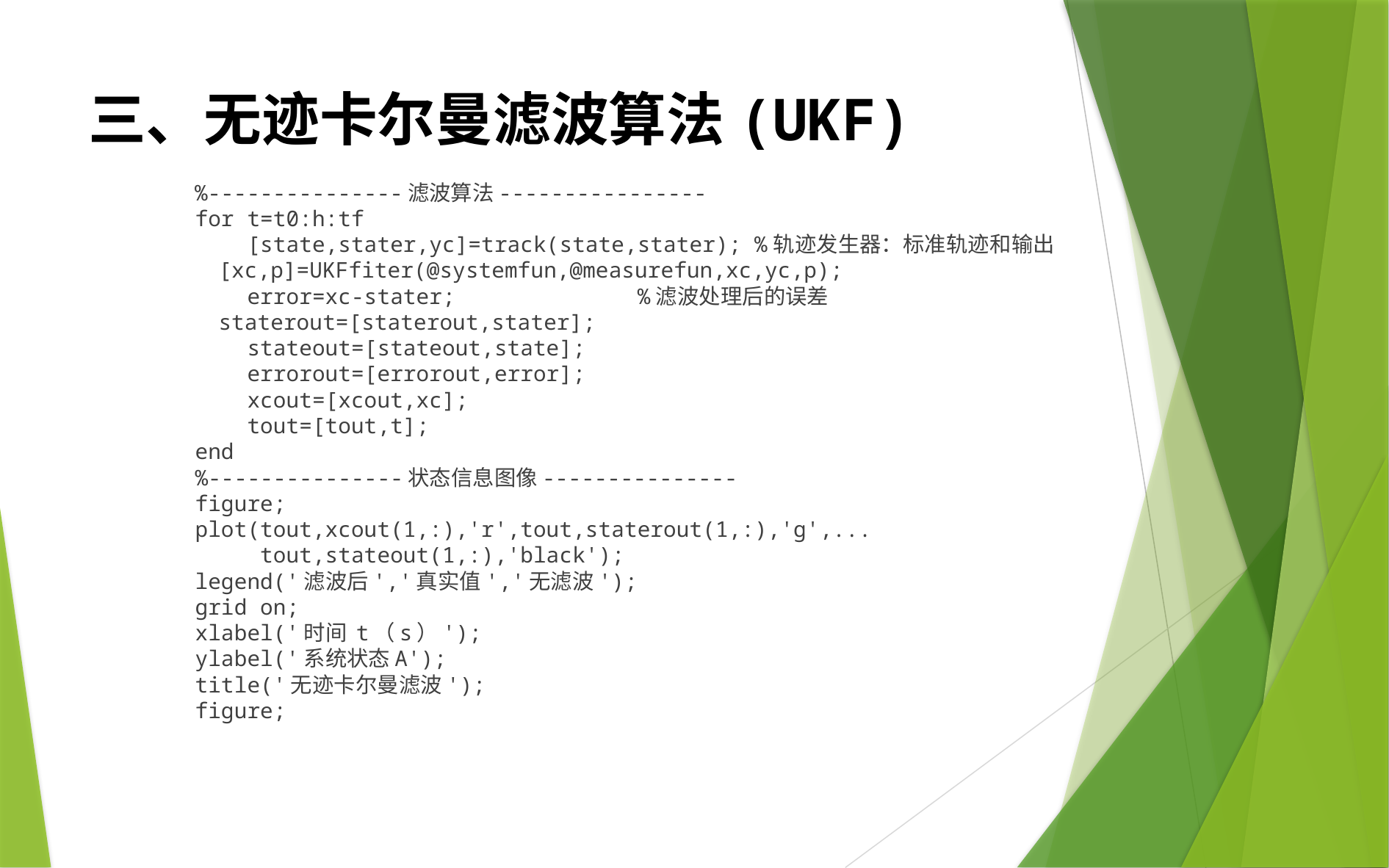

# 三、无迹卡尔曼滤波算法(UKF)
   %---------------滤波算法----------------
for t=t0:h:tf
    [state,stater,yc]=track(state,stater); %轨迹发生器：标准轨迹和输出
    [xc,p]=UKFfiter(@systemfun,@measurefun,xc,yc,p);
    error=xc-stater;              %滤波处理后的误差
    staterout=[staterout,stater];
    stateout=[stateout,state];
    errorout=[errorout,error];
    xcout=[xcout,xc];  
    tout=[tout,t];
end 
%---------------状态信息图像---------------
figure;
plot(tout,xcout(1,:),'r',tout,staterout(1,:),'g',...
     tout,stateout(1,:),'black');
legend('滤波后','真实值','无滤波');
grid on;
xlabel('时间 t（s）');
ylabel('系统状态A');
title('无迹卡尔曼滤波');
figure;